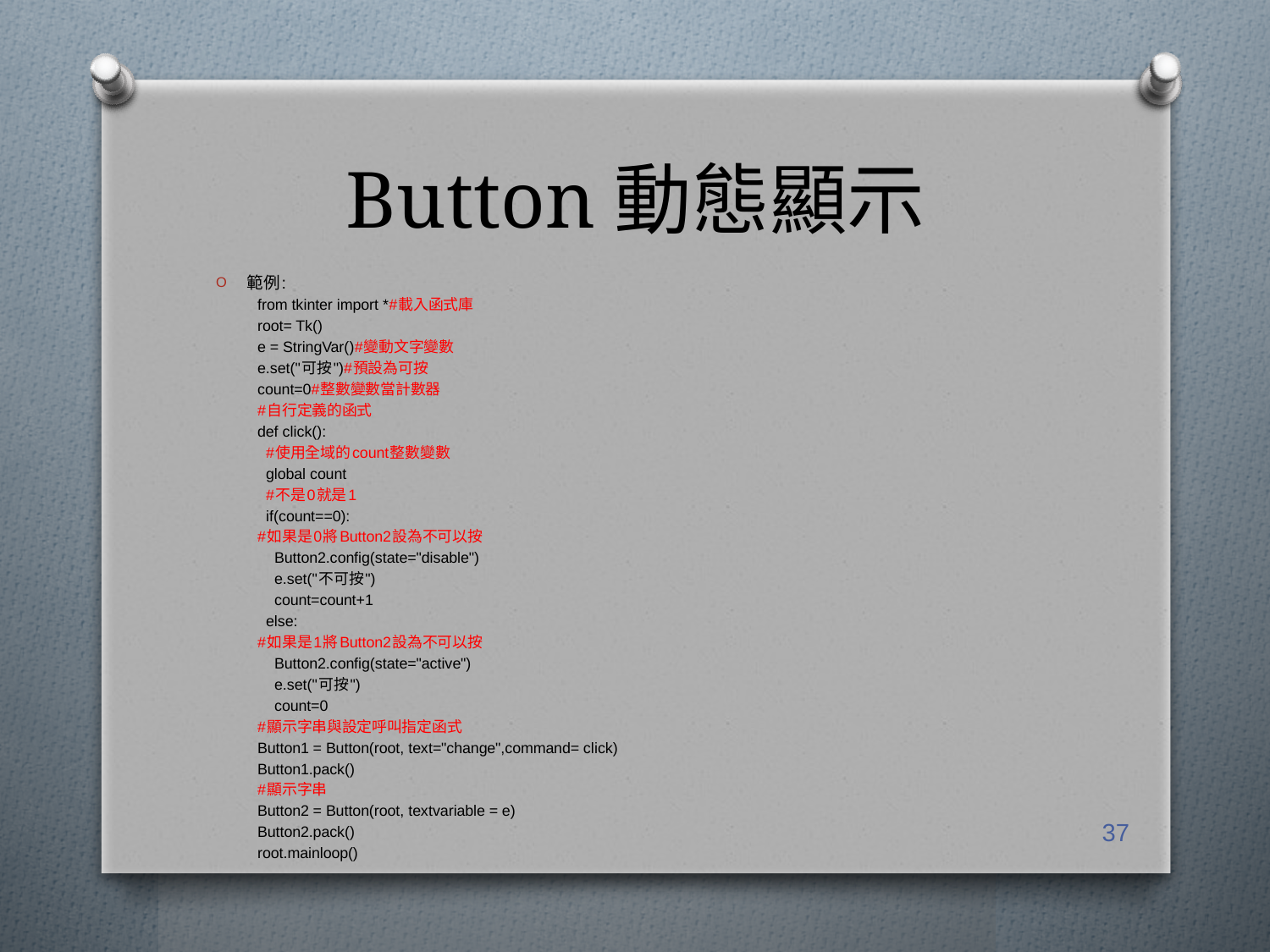

# Button動態顯示
範例:
from tkinter import *#載入函式庫
root= Tk()
e = StringVar()#變動文字變數
e.set("可按")#預設為可按
count=0#整數變數當計數器
#自行定義的函式
def click():
  #使用全域的count整數變數
  global count
  #不是0就是1
  if(count==0):
#如果是0將Button2設為不可以按
    Button2.config(state="disable")
    e.set("不可按")
    count=count+1
  else:
#如果是1將Button2設為不可以按
    Button2.config(state="active")
    e.set("可按")
    count=0
#顯示字串與設定呼叫指定函式
Button1 = Button(root, text="change",command= click)
Button1.pack()
#顯示字串
Button2 = Button(root, textvariable = e)
Button2.pack()
root.mainloop()

37